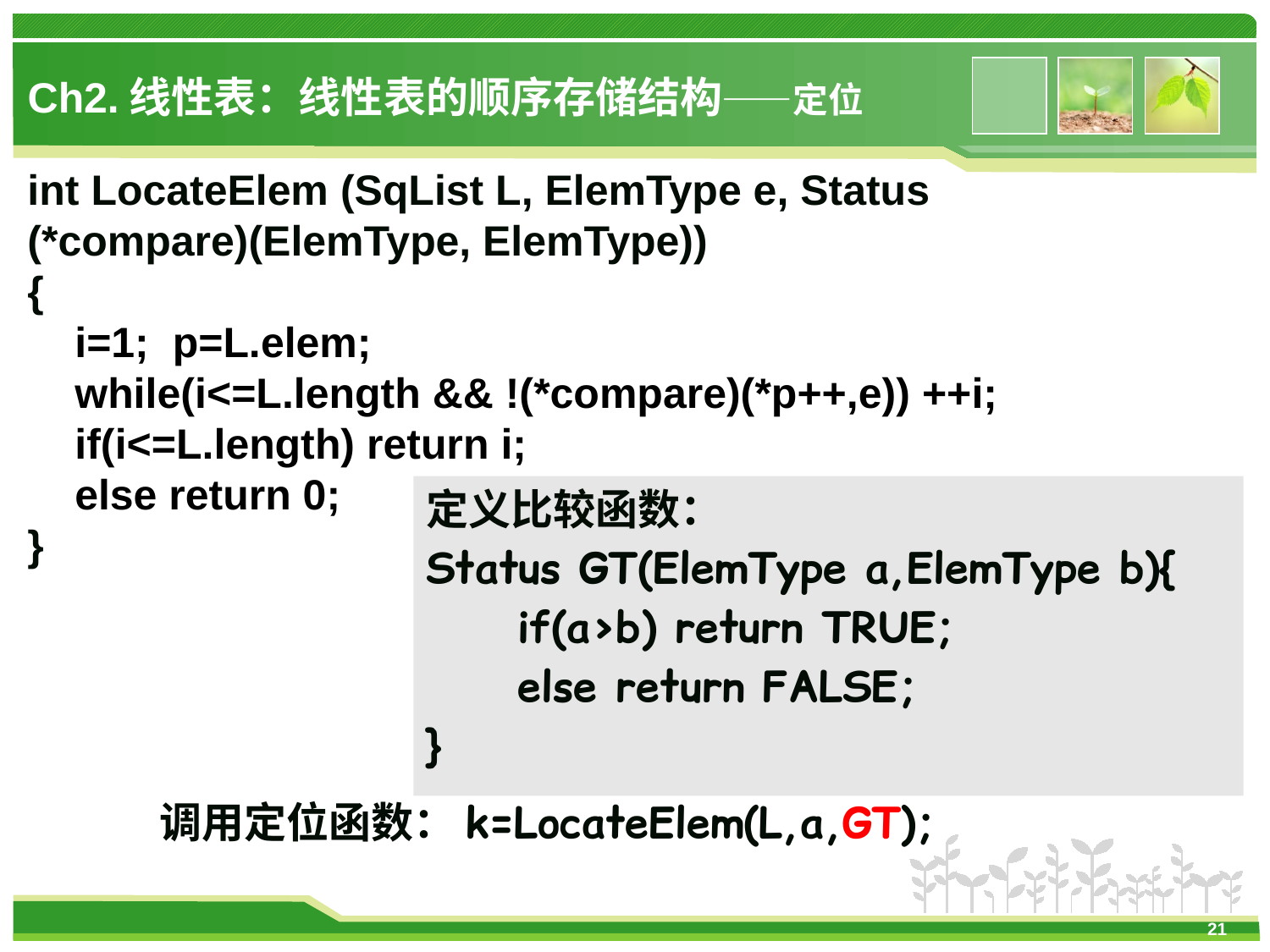

# Ch2.线性表：线性表的顺序存储结构——定位
int LocateElem (SqList L, ElemType e, Status (*compare)(ElemType, ElemType))
{
    i=1;  p=L.elem;
    while(i<=L.length && !(*compare)(*p++,e)) ++i;
    if(i<=L.length) return i;
    else return 0;
}
定义比较函数：
Status GT(ElemType a,ElemType b){
     if(a>b) return TRUE;
     else return FALSE;
}
调用定位函数：k=LocateElem(L,a,GT);
21